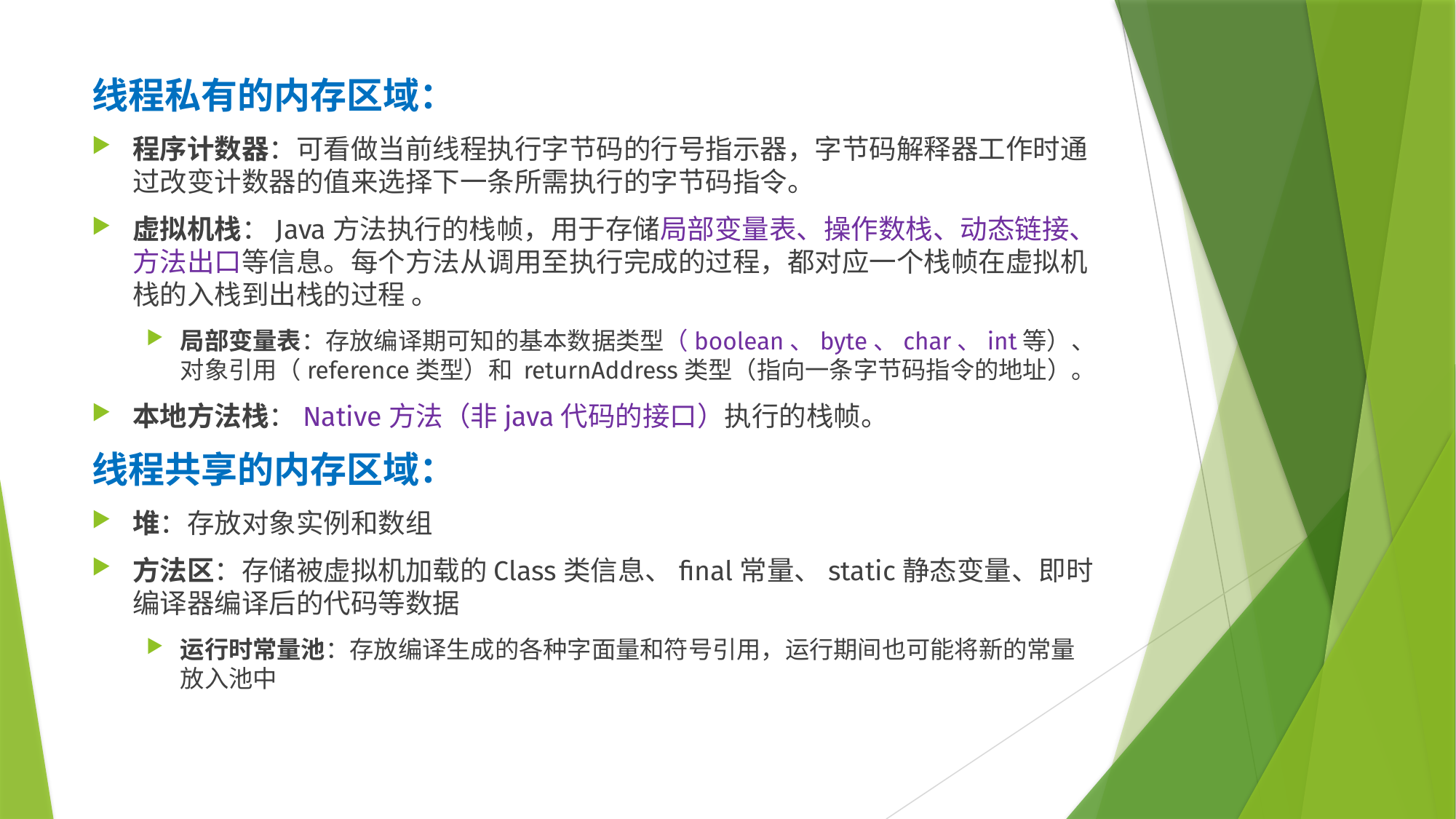

线程私有的内存区域：
程序计数器：可看做当前线程执行字节码的行号指示器，字节码解释器工作时通过改变计数器的值来选择下一条所需执行的字节码指令。
虚拟机栈：Java方法执行的栈帧，用于存储局部变量表、操作数栈、动态链接、方法出口等信息。每个方法从调用至执行完成的过程，都对应一个栈帧在虚拟机栈的入栈到出栈的过程 。
局部变量表：存放编译期可知的基本数据类型（boolean、byte、char、int等）、对象引用（reference类型）和 returnAddress类型（指向一条字节码指令的地址）。
本地方法栈：Native方法（非java代码的接口）执行的栈帧。
线程共享的内存区域：
堆：存放对象实例和数组
方法区：存储被虚拟机加载的Class类信息、final常量、static静态变量、即时编译器编译后的代码等数据
运行时常量池：存放编译生成的各种字面量和符号引用，运行期间也可能将新的常量放入池中